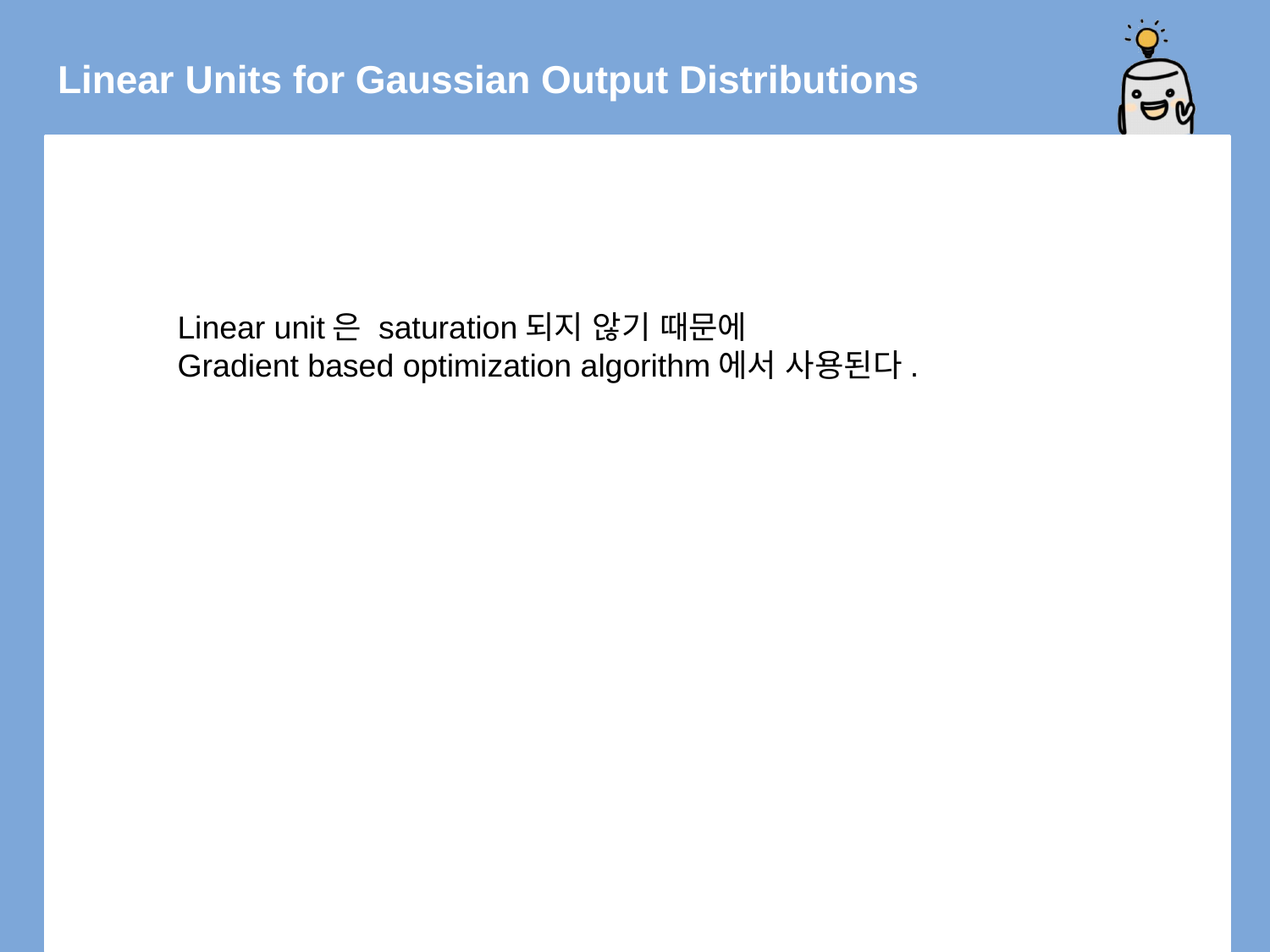

Linear Units for Gaussian Output Distributions
Linear unit은 saturation되지 않기 때문에
Gradient based optimization algorithm에서 사용된다.